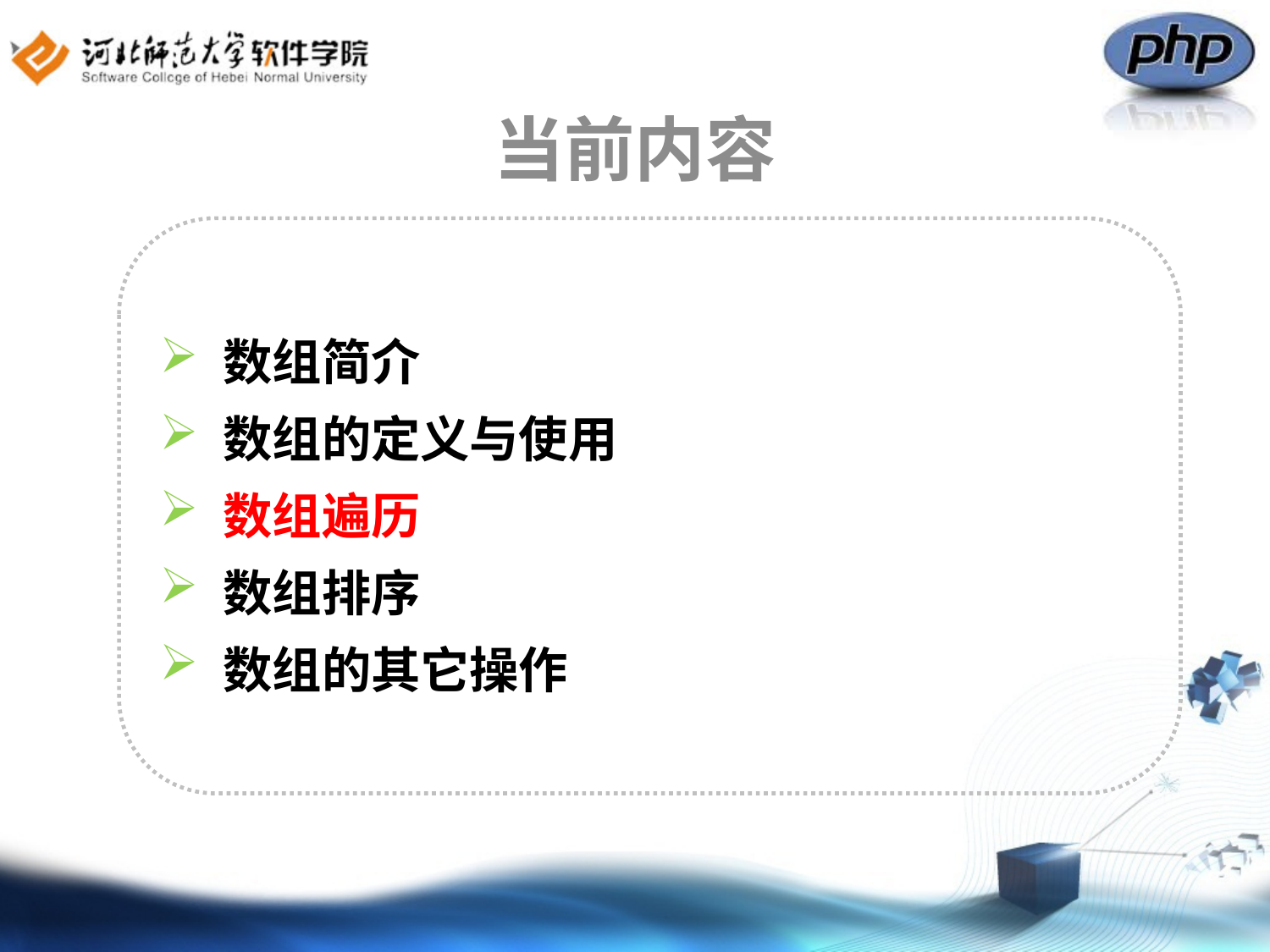

# 当前内容
数组简介
数组的定义与使用
数组遍历
数组排序
数组的其它操作